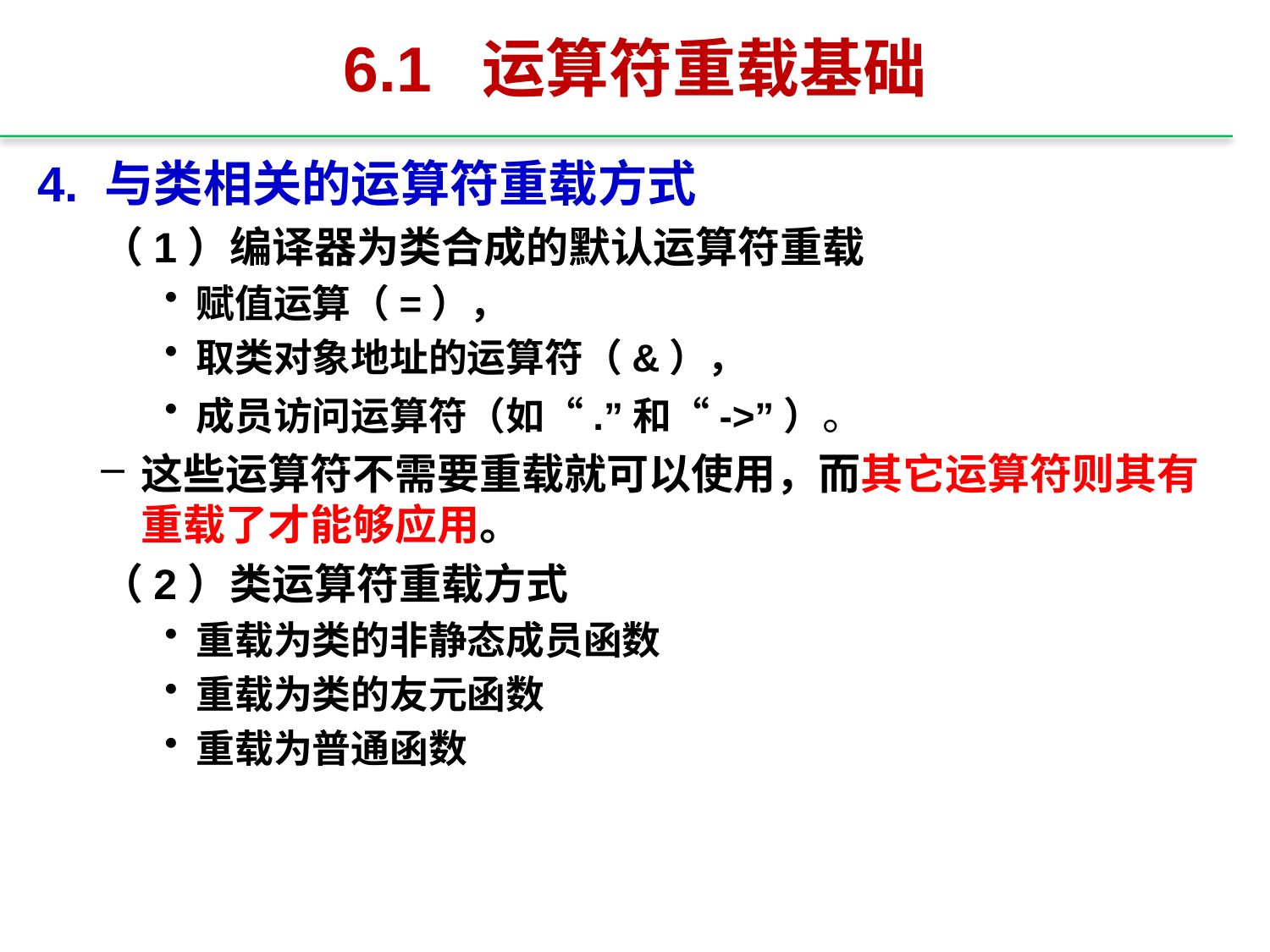

# 6.1  运算符重载基础
4. 与类相关的运算符重载方式
（1）编译器为类合成的默认运算符重载
赋值运算（=），
取类对象地址的运算符（&），
成员访问运算符（如“.”和“->”）。
这些运算符不需要重载就可以使用，而其它运算符则其有重载了才能够应用。
（2）类运算符重载方式
重载为类的非静态成员函数
重载为类的友元函数
重载为普通函数